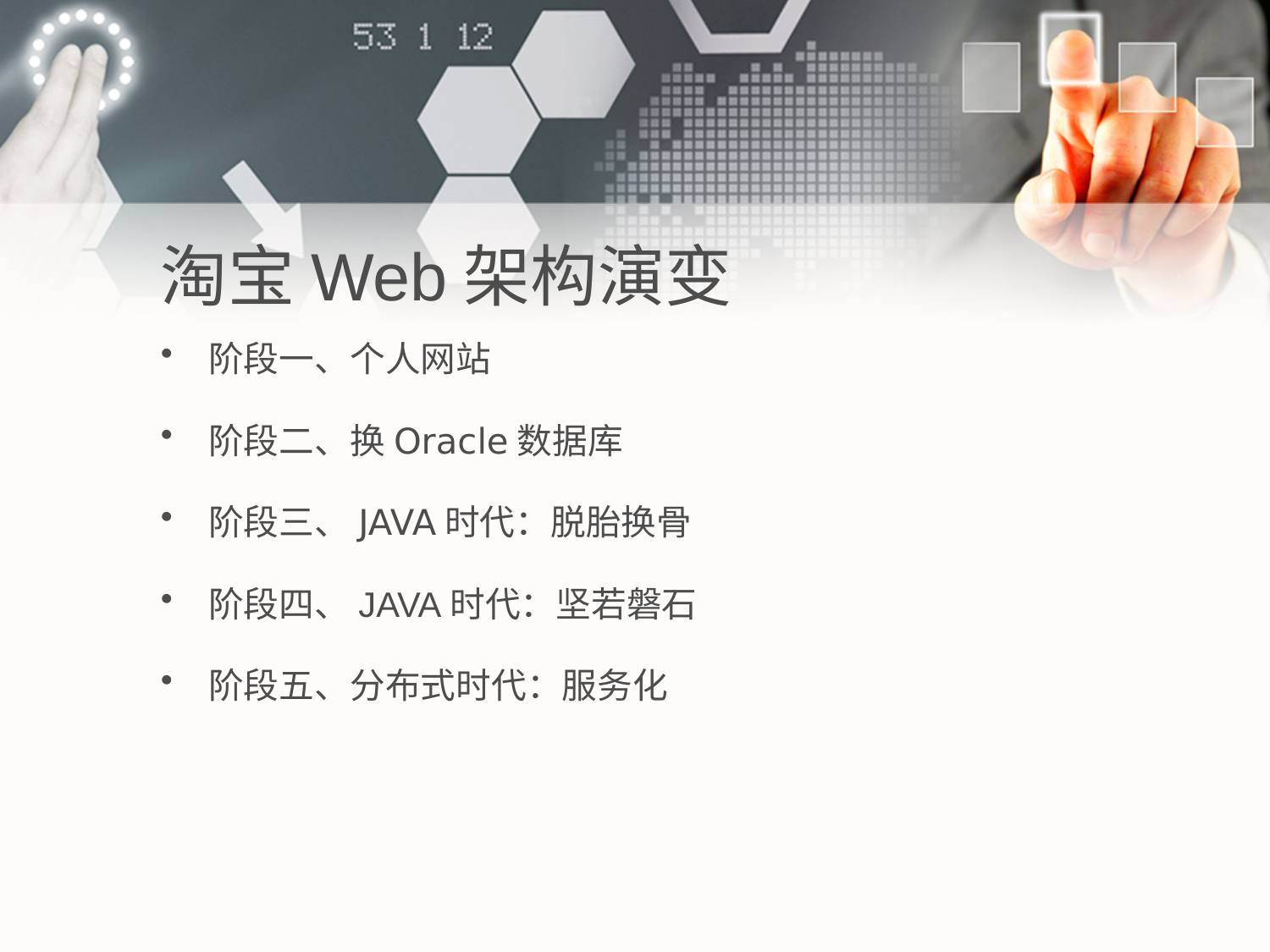

# 淘宝Web架构演变
阶段一、个人网站

阶段二、换Oracle数据库

阶段三、JAVA时代：脱胎换骨

阶段四、JAVA时代：坚若磐石

阶段五、分布式时代：服务化